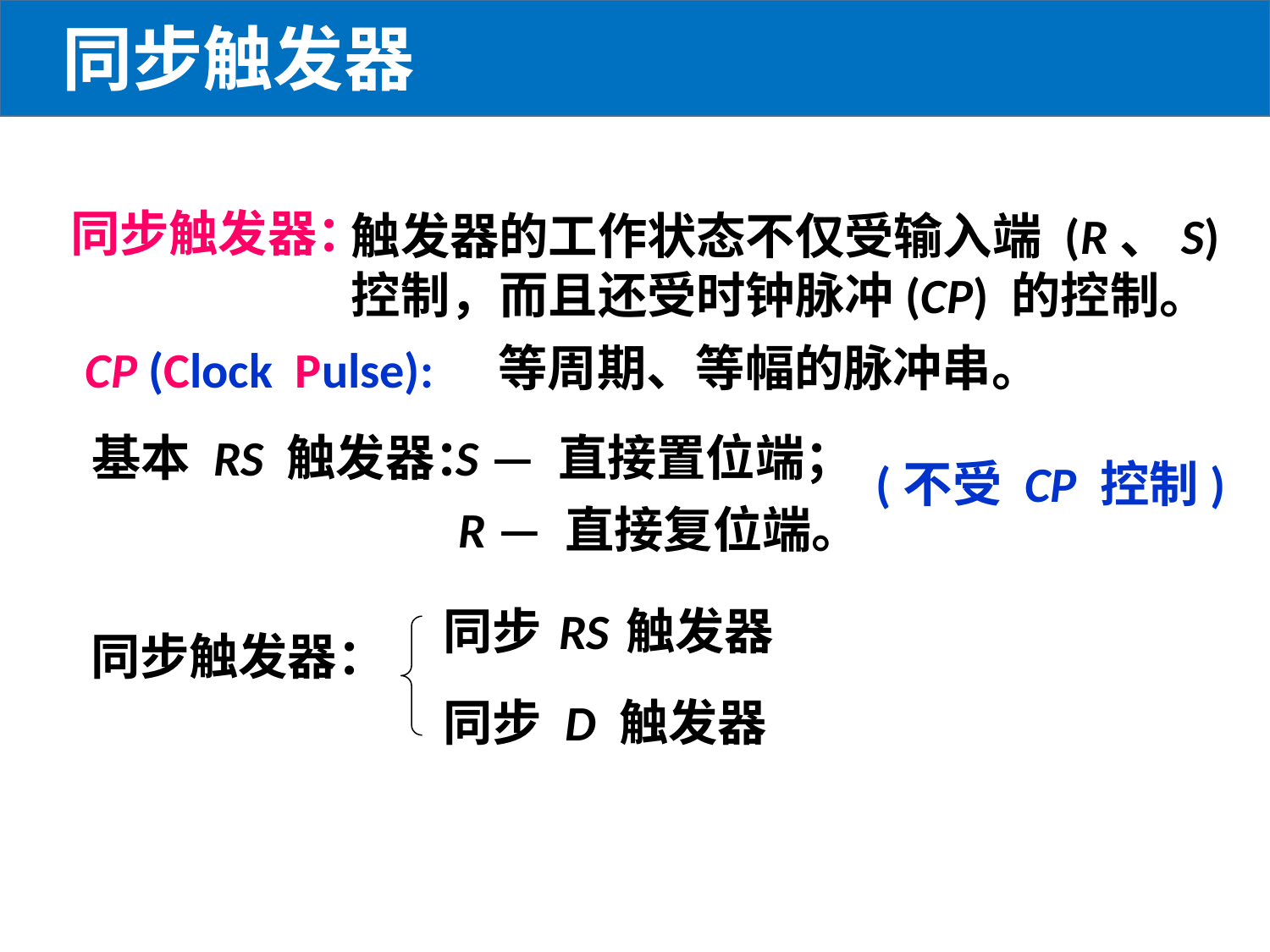

同步触发器
同步触发器：
触发器的工作状态不仅受输入端 (R、S)
控制，而且还受时钟脉冲(CP) 的控制。
等周期、等幅的脉冲串。
CP (Clock  Pulse):
 基本 RS 触发器：
S — 直接置位端；
(不受 CP 控制)
R — 直接复位端。
同步  RS  触发器

同步触发器：
同步 D 触发器